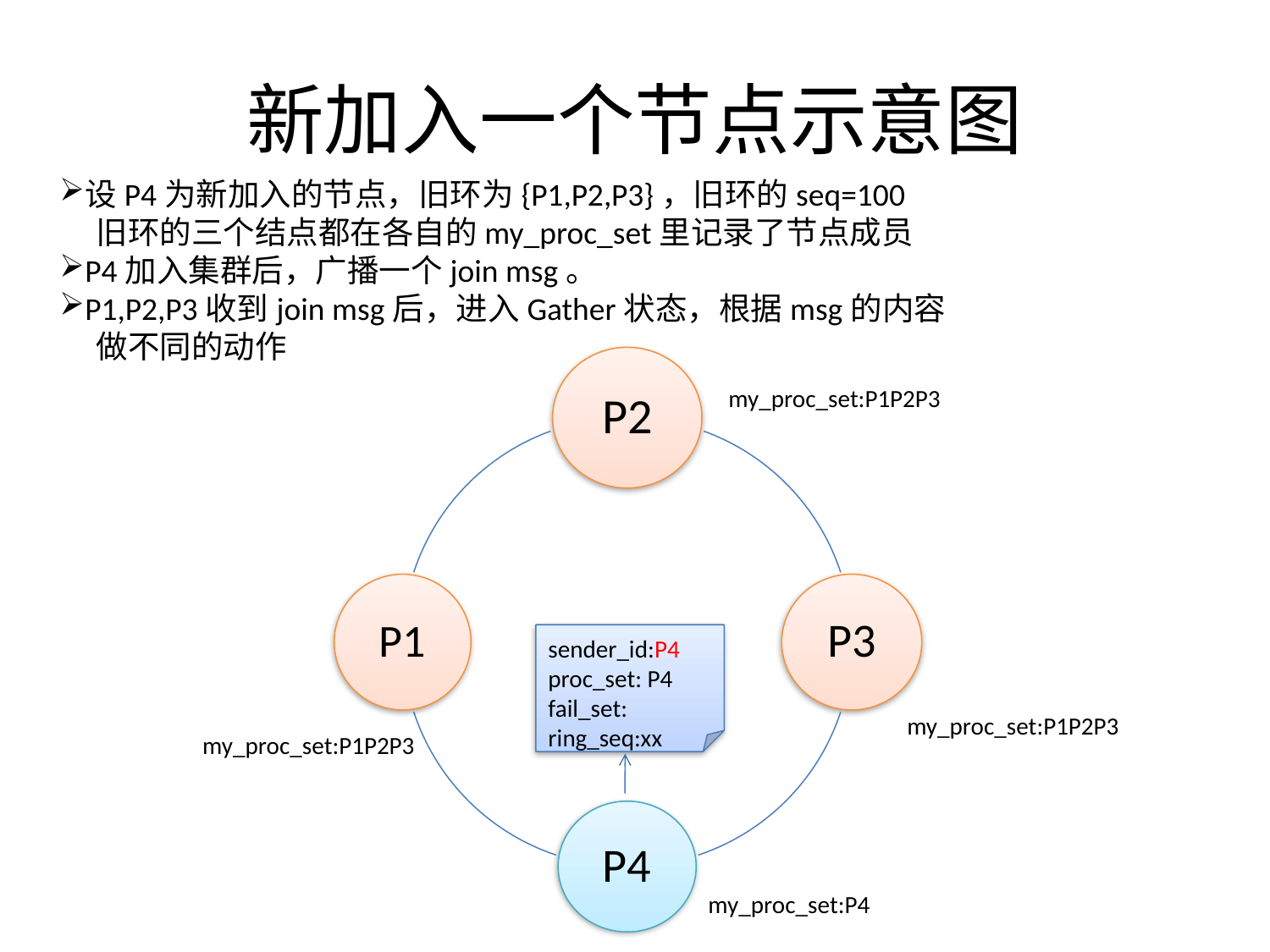

# 新加入一个节点示意图
设P4为新加入的节点，旧环为{P1,P2,P3}，旧环的seq=100
    旧环的三个结点都在各自的my_proc_set里记录了节点成员
P4加入集群后，广播一个join msg。
P1,P2,P3收到join msg后，进入Gather状态，根据msg的内容
    做不同的动作

P2
P3
P4
P1
my_proc_set:P1P2P3

sender_id:P4
proc_set: P4
fail_set:
ring_seq:xx
my_proc_set:P1P2P3
my_proc_set:P1P2P3
my_proc_set:P4